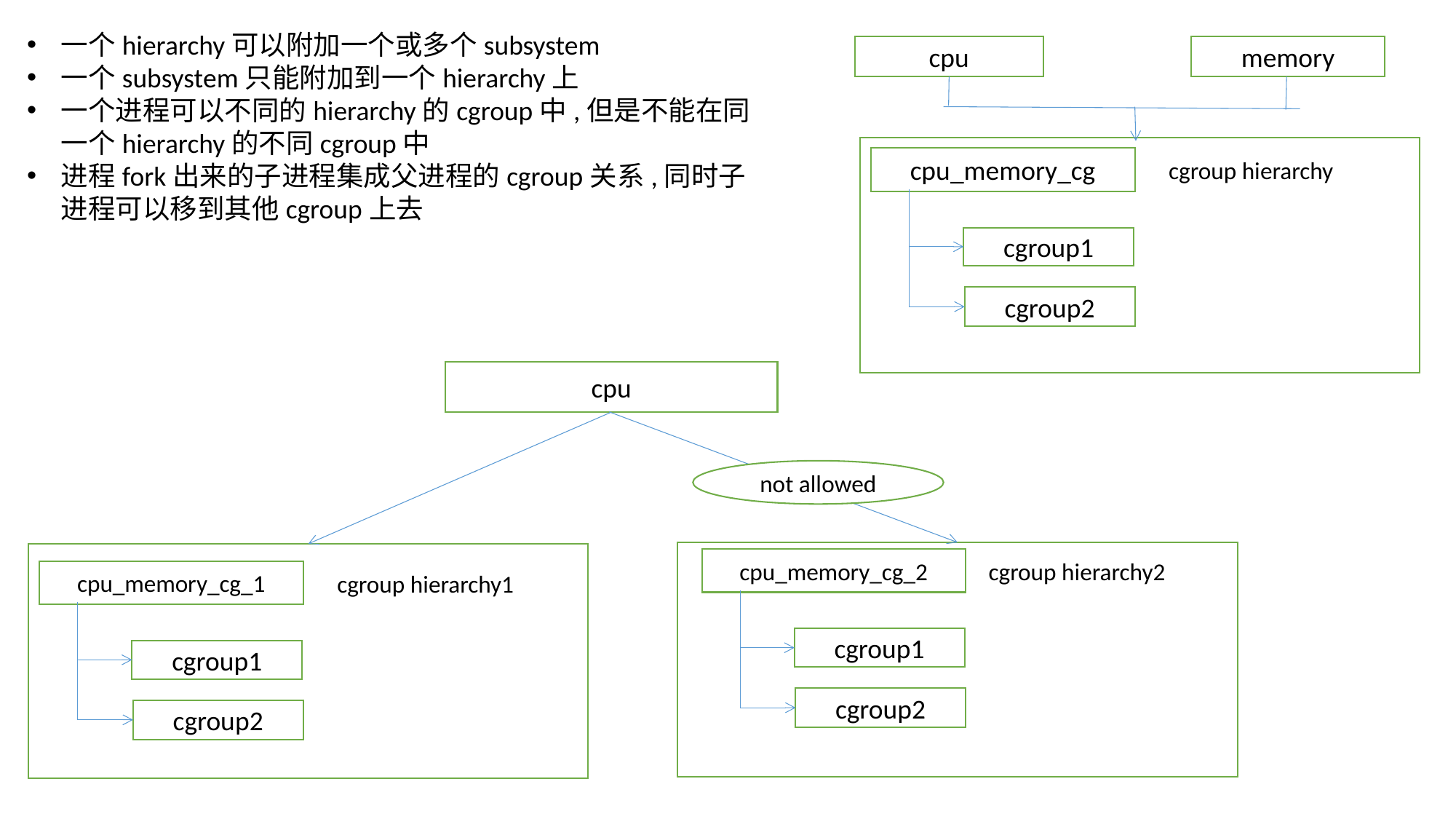

一个hierarchy可以附加一个或多个subsystem
一个subsystem只能附加到一个hierarchy上
一个进程可以不同的hierarchy的cgroup中,但是不能在同一个hierarchy的不同cgroup中
进程fork出来的子进程集成父进程的cgroup关系,同时子进程可以移到其他cgroup上去
cpu
memory

cpu_memory_cg
cgroup hierarchy
cgroup1
cgroup2
cpu
not allowed

cpu_memory_cg_2
cgroup hierarchy2
cpu_memory_cg_1
cgroup hierarchy1
cgroup1
cgroup1
cgroup2
cgroup2